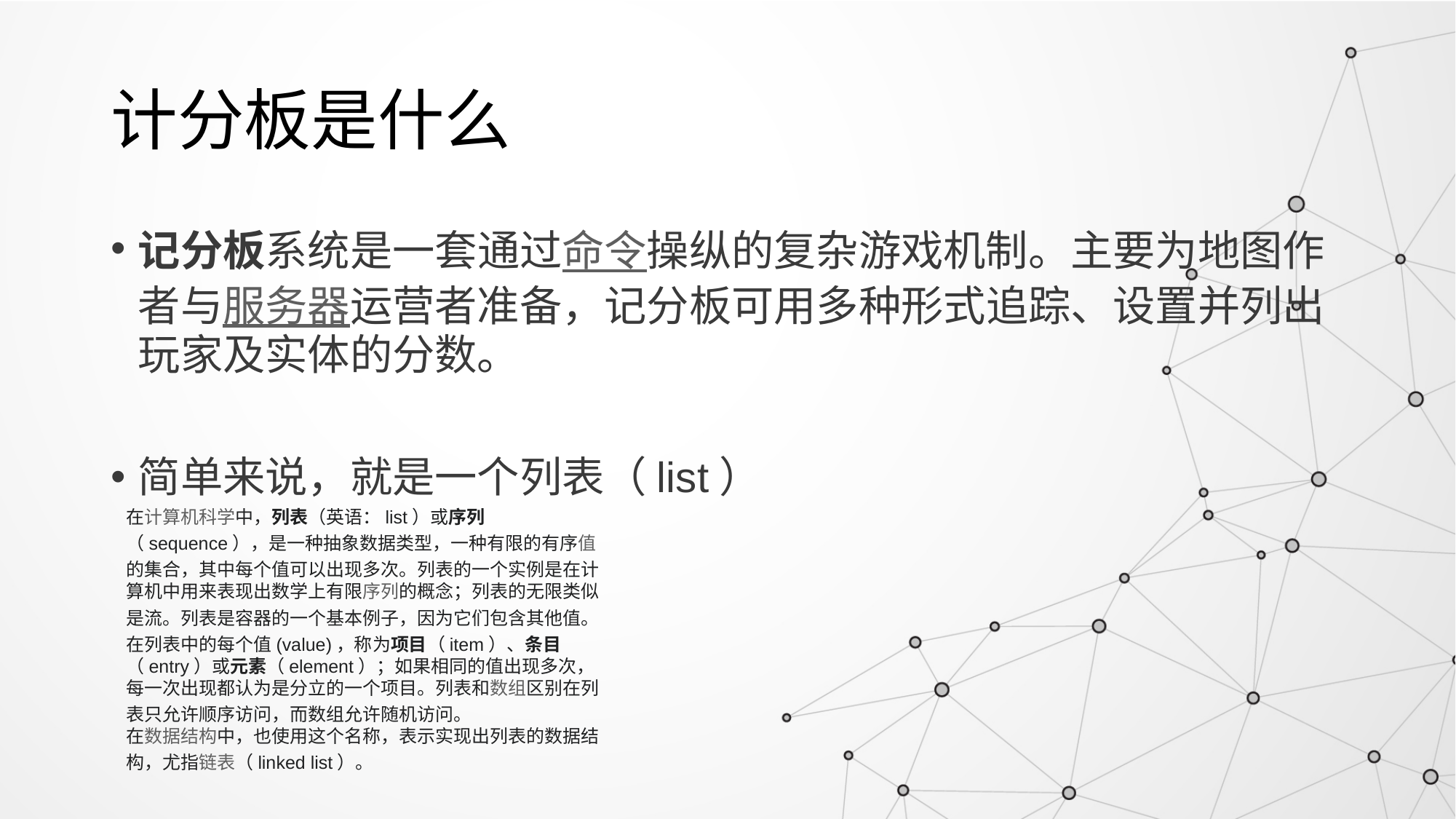

# 计分板是什么
记分板系统是一套通过命令操纵的复杂游戏机制。主要为地图作者与服务器运营者准备，记分板可用多种形式追踪、设置并列出玩家及实体的分数。

简单来说，就是一个列表（list）
在计算机科学中，列表（英语：list）或序列（sequence），是一种抽象数据类型，一种有限的有序值的集合，其中每个值可以出现多次。列表的一个实例是在计算机中用来表现出数学上有限序列的概念；列表的无限类似是流。列表是容器的一个基本例子，因为它们包含其他值。在列表中的每个值(value)，称为项目（item）、条目（entry）或元素（element）；如果相同的值出现多次，每一次出现都认为是分立的一个项目。列表和数组区别在列表只允许顺序访问，而数组允许随机访问。
在数据结构中，也使用这个名称，表示实现出列表的数据结构，尤指链表（linked list）。